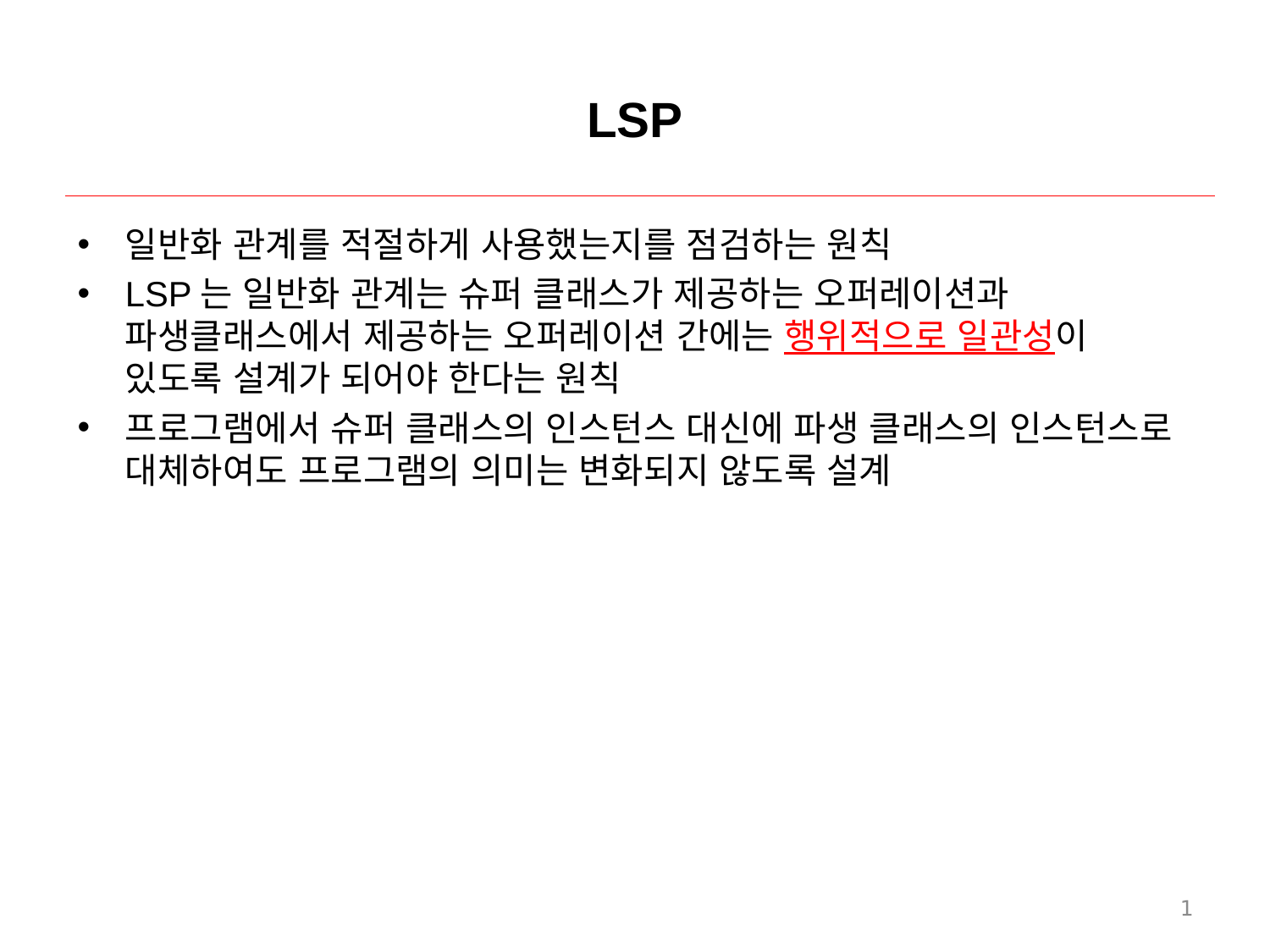

# LSP
일반화 관계를 적절하게 사용했는지를 점검하는 원칙
LSP는 일반화 관계는 슈퍼 클래스가 제공하는 오퍼레이션과 파생클래스에서 제공하는 오퍼레이션 간에는 행위적으로 일관성이 있도록 설계가 되어야 한다는 원칙
프로그램에서 슈퍼 클래스의 인스턴스 대신에 파생 클래스의 인스턴스로 대체하여도 프로그램의 의미는 변화되지 않도록 설계

1